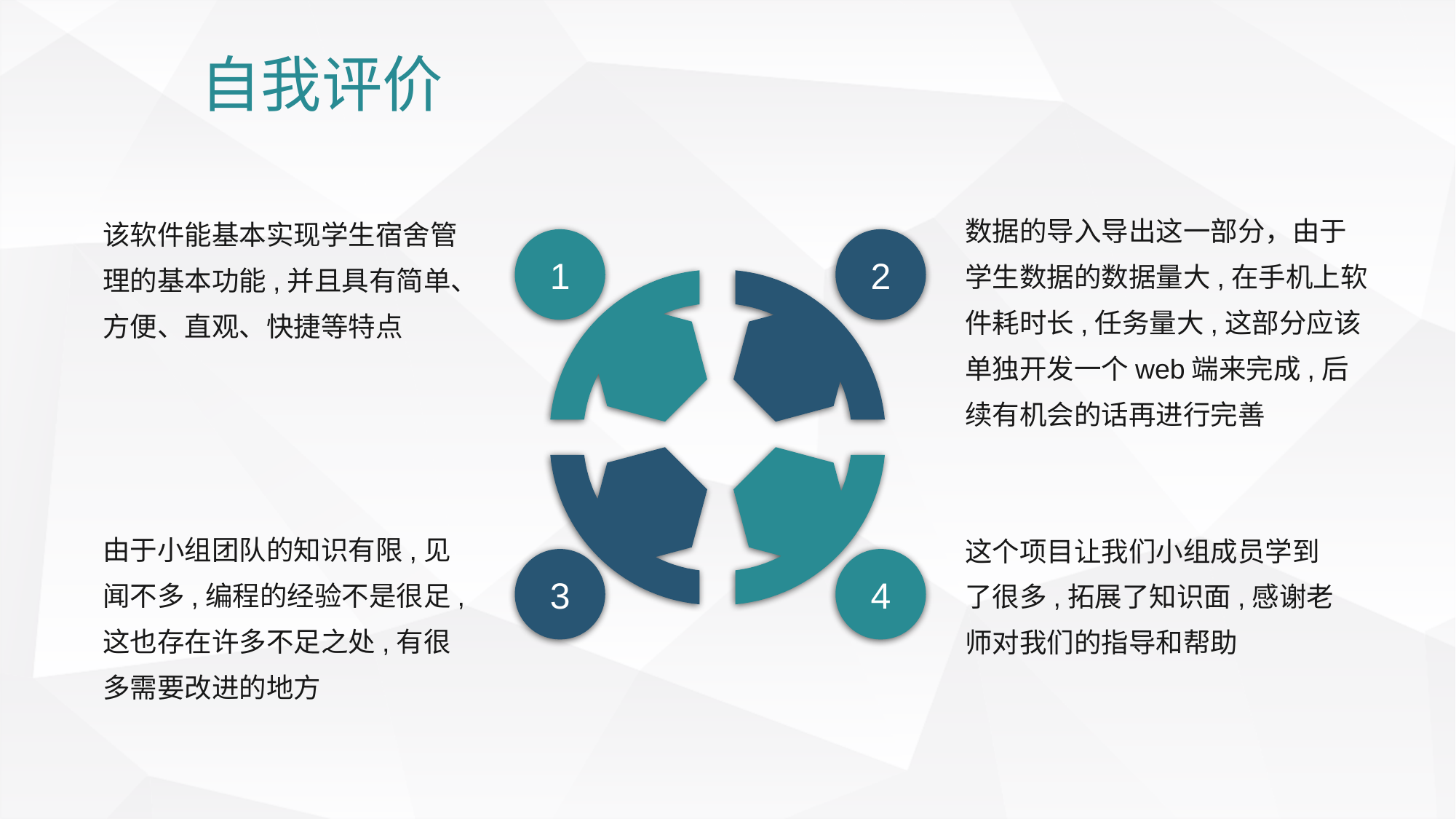

自我评价
数据的导入导出这一部分，由于学生数据的数据量大,在手机上软件耗时长,任务量大,这部分应该单独开发一个web端来完成,后续有机会的话再进行完善
该软件能基本实现学生宿舍管理的基本功能,并且具有简单、方便、直观、快捷等特点
1

2

3

4
由于小组团队的知识有限,见闻不多,编程的经验不是很足,这也存在许多不足之处,有很多需要改进的地方
这个项目让我们小组成员学到了很多,拓展了知识面,感谢老师对我们的指导和帮助